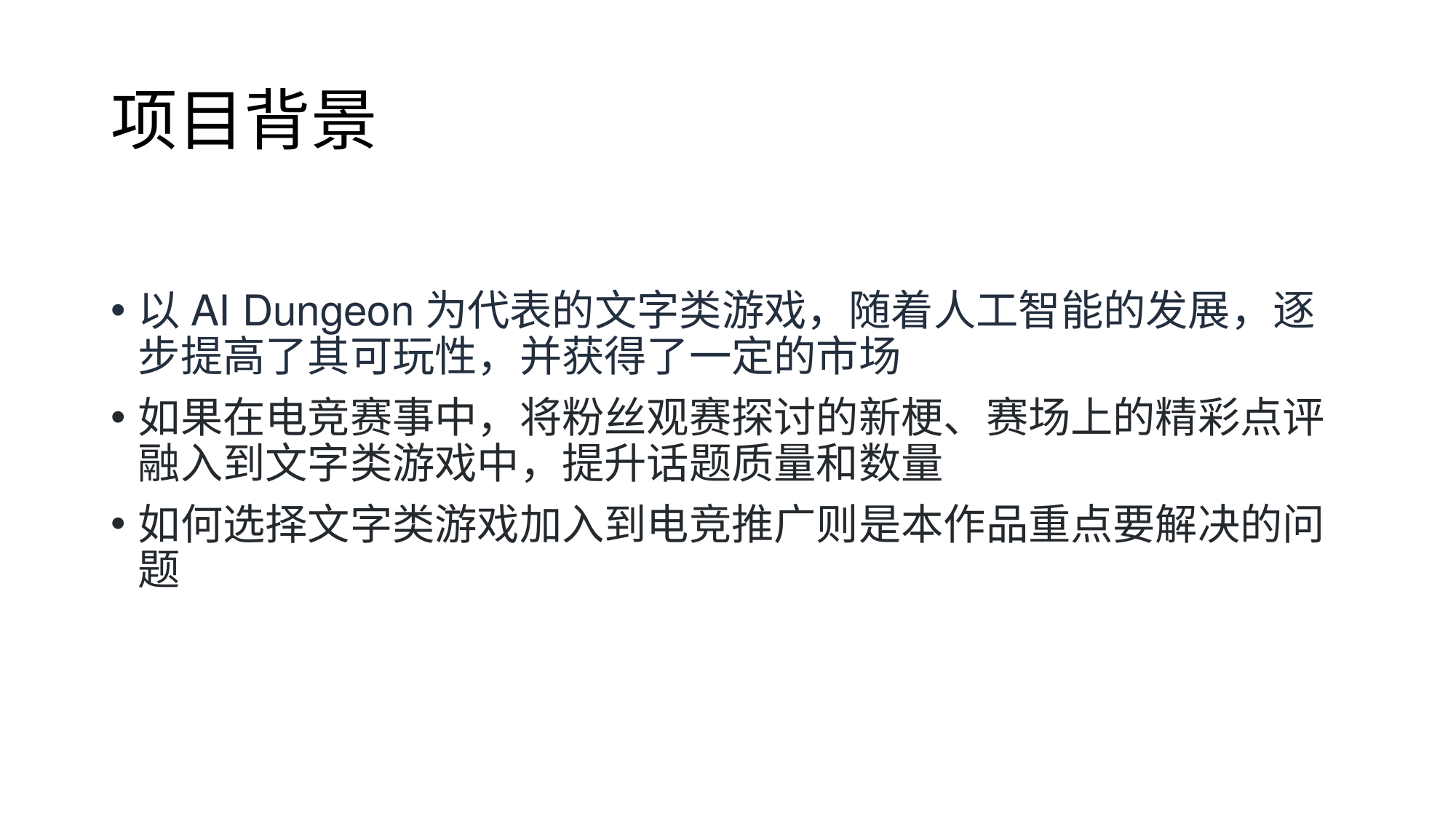

# 项目背景

以AI Dungeon为代表的文字类游戏，随着人工智能的发展，逐步提高了其可玩性，并获得了一定的市场
如果在电竞赛事中，将粉丝观赛探讨的新梗、赛场上的精彩点评融入到文字类游戏中，提升话题质量和数量
如何选择文字类游戏加入到电竞推广则是本作品重点要解决的问题